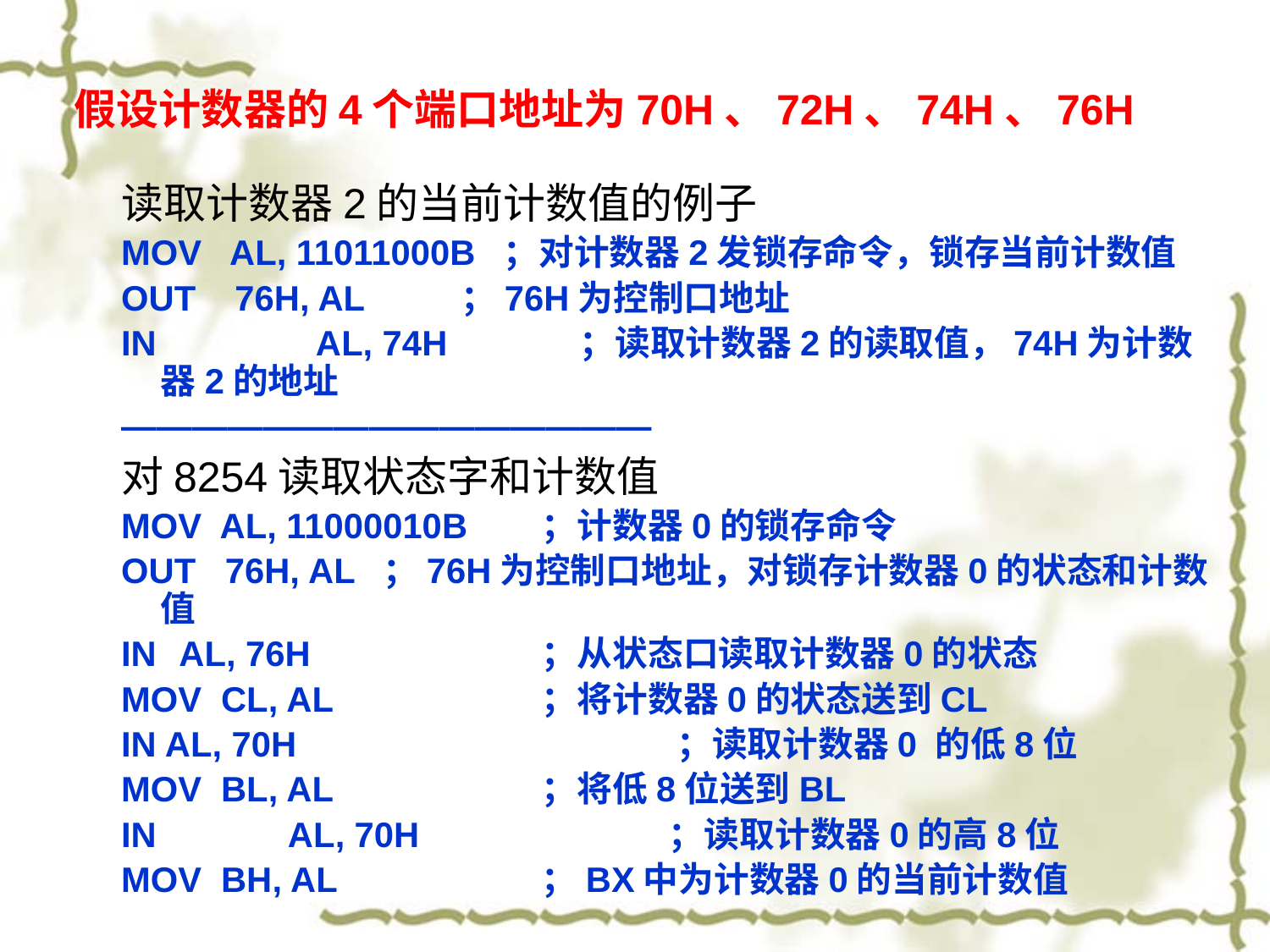

假设计数器的4个端口地址为70H、72H、74H、76H
读取计数器2的当前计数值的例子
MOV   AL, 11011000B  ；对计数器2发锁存命令，锁存当前计数值
OUT    76H, AL         ；76H为控制口地址
IN 	   AL, 74H	   ；读取计数器2的读取值，74H为计数器2的地址
―――――――――――――――
对8254读取状态字和计数值
MOV  AL, 11000010B	；计数器0的锁存命令
OUT   76H, AL  ；76H为控制口地址，对锁存计数器0的状态和计数值
IN	  AL, 76H		；从状态口读取计数器0的状态
MOV  CL, AL		；将计数器0的状态送到CL
IN AL, 70H		             ；读取计数器0 的低8位
MOV  BL, AL		；将低8位送到BL
IN 	AL, 70H		；读取计数器0的高8位
MOV  BH, AL		；BX中为计数器0的当前计数值